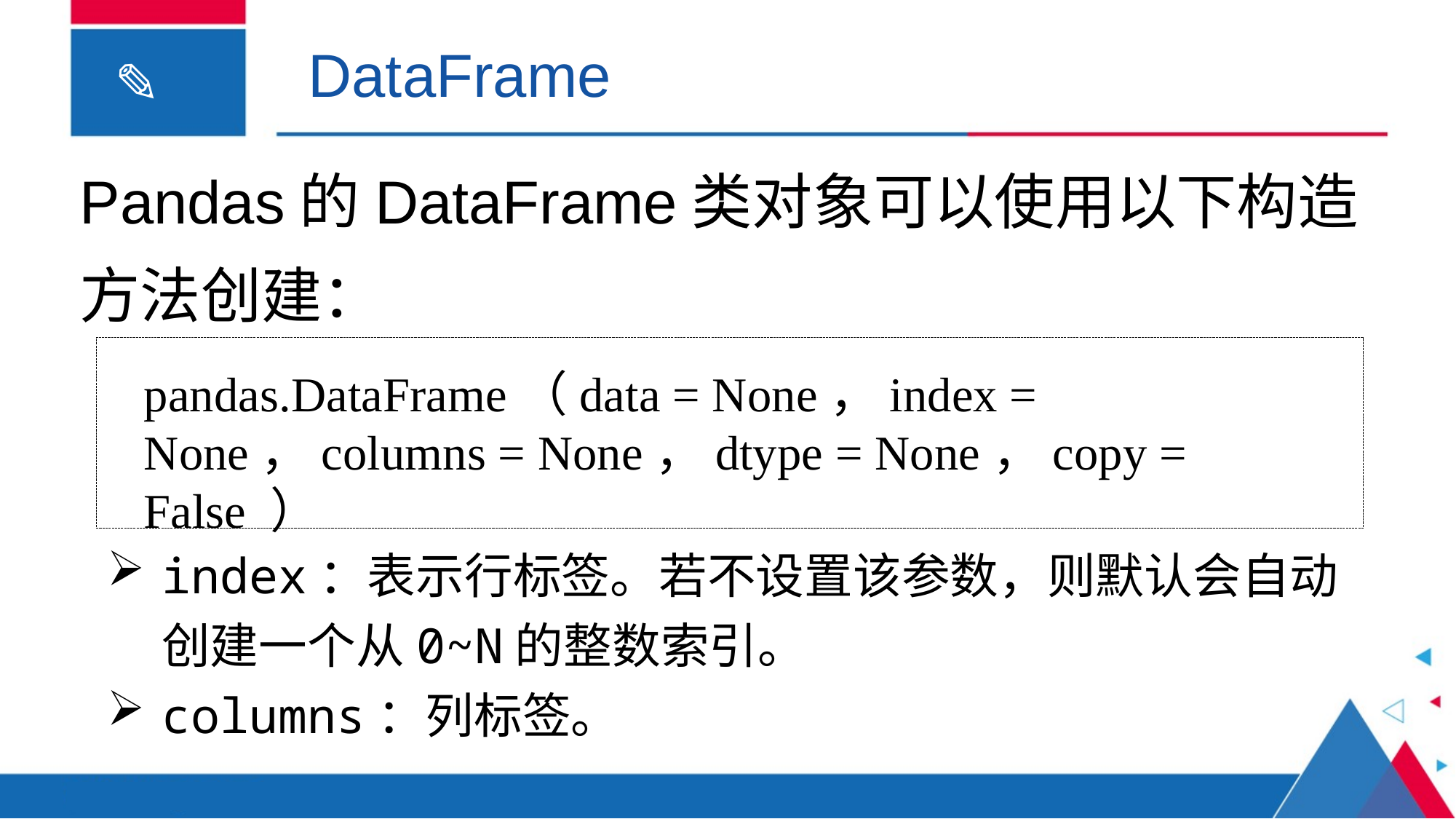

DataFrame
Pandas的DataFrame类对象可以使用以下构造方法创建：

pandas.DataFrame（data = None，index = None，columns = None，dtype = None，copy = False ）
index：表示行标签。若不设置该参数，则默认会自动创建一个从0~N的整数索引。
columns：列标签。